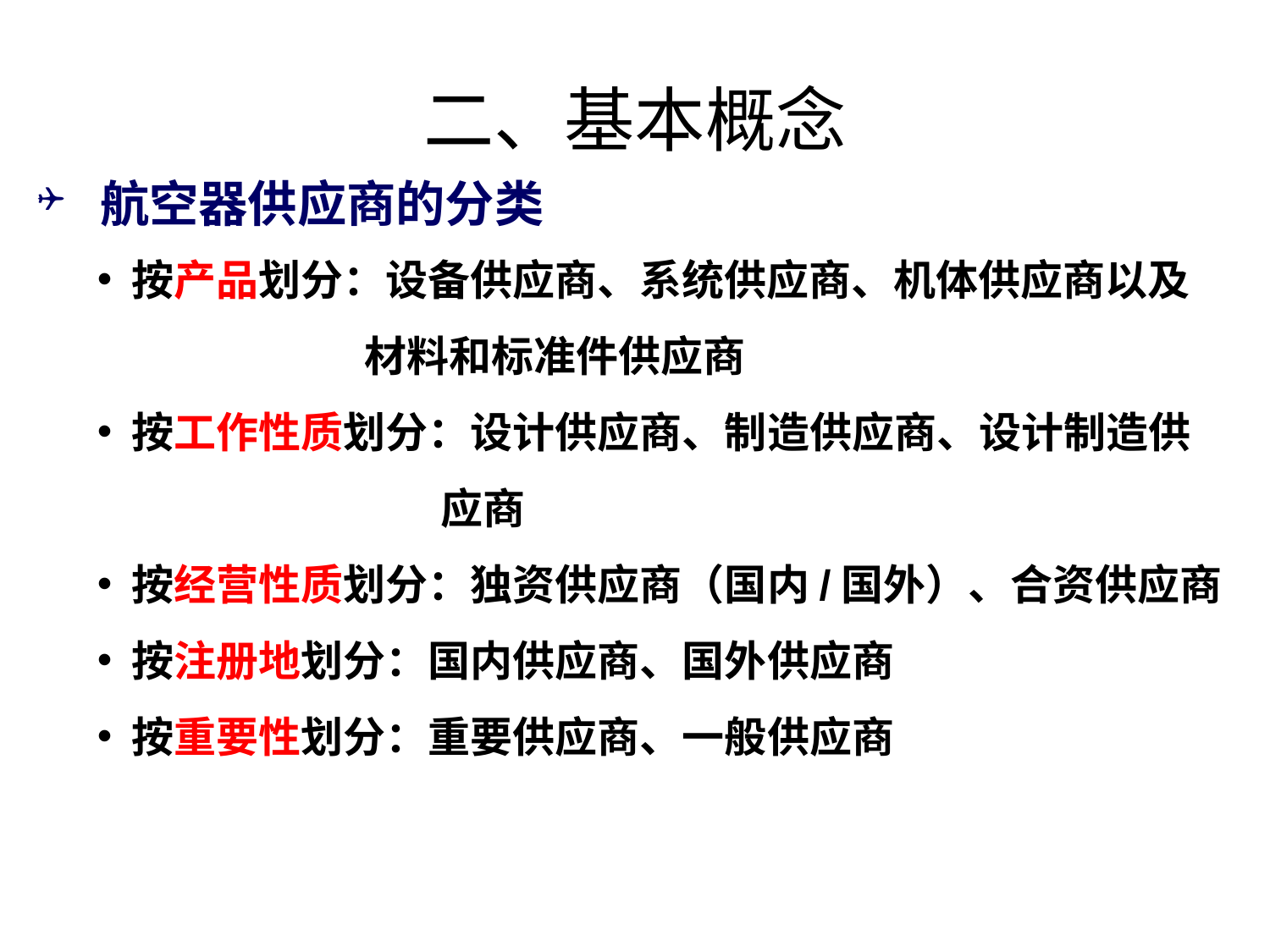

# 二、基本概念
航空器供应商的分类
 按产品划分：设备供应商、系统供应商、机体供应商以及
                           材料和标准件供应商
 按工作性质划分：设计供应商、制造供应商、设计制造供
                                   应商
 按经营性质划分：独资供应商（国内/国外）、合资供应商
 按注册地划分：国内供应商、国外供应商
 按重要性划分：重要供应商、一般供应商